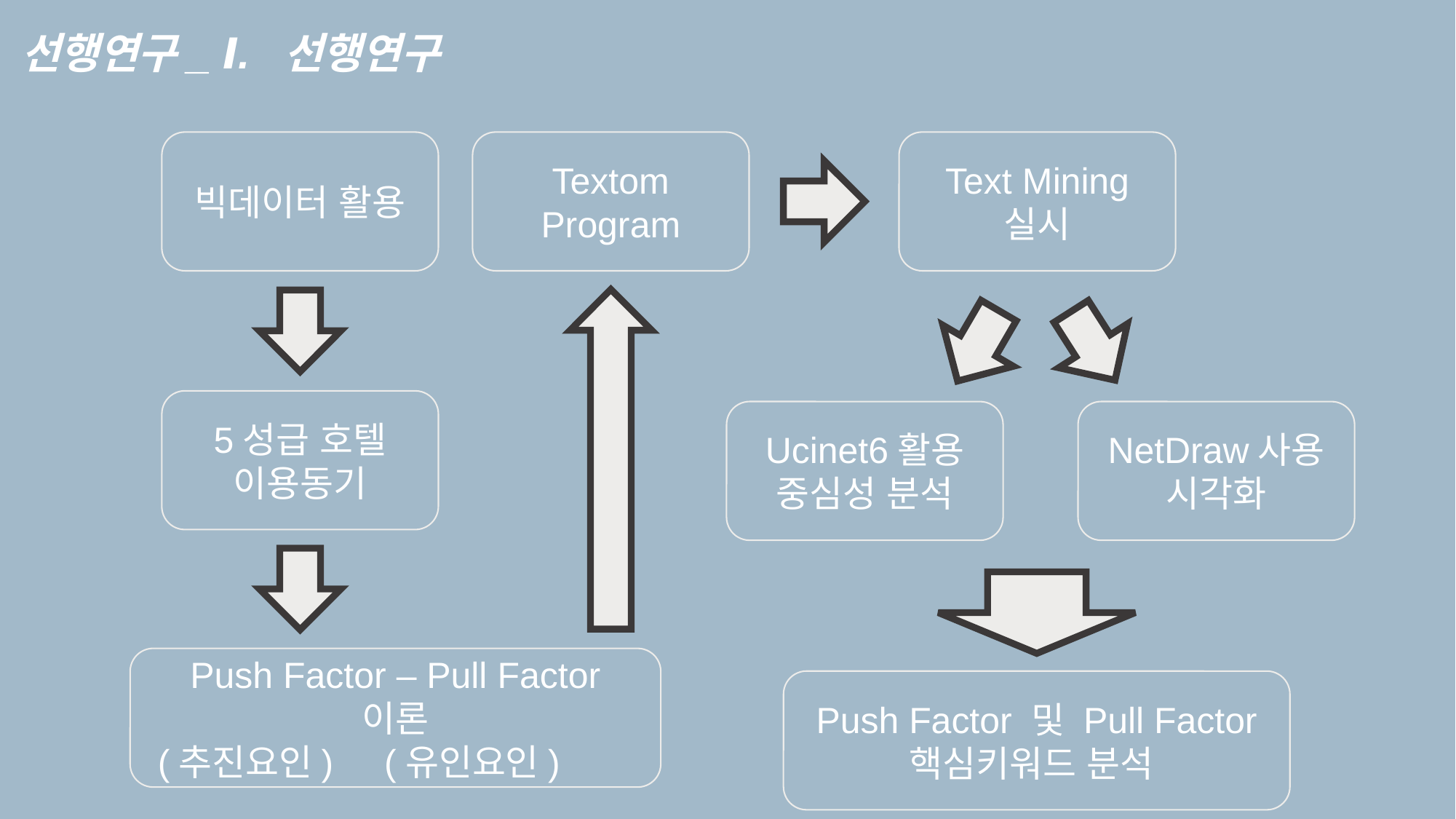

선행연구_ Ⅰ.  선행연구
Textom Program
Text Mining
실시
빅데이터 활용

5성급 호텔
이용동기
Ucinet6활용
중심성 분석
NetDraw사용
시각화

Push Factor – Pull Factor 이론
 (추진요인)     (유인요인)
Push Factor 및 Pull Factor
핵심키워드 분석